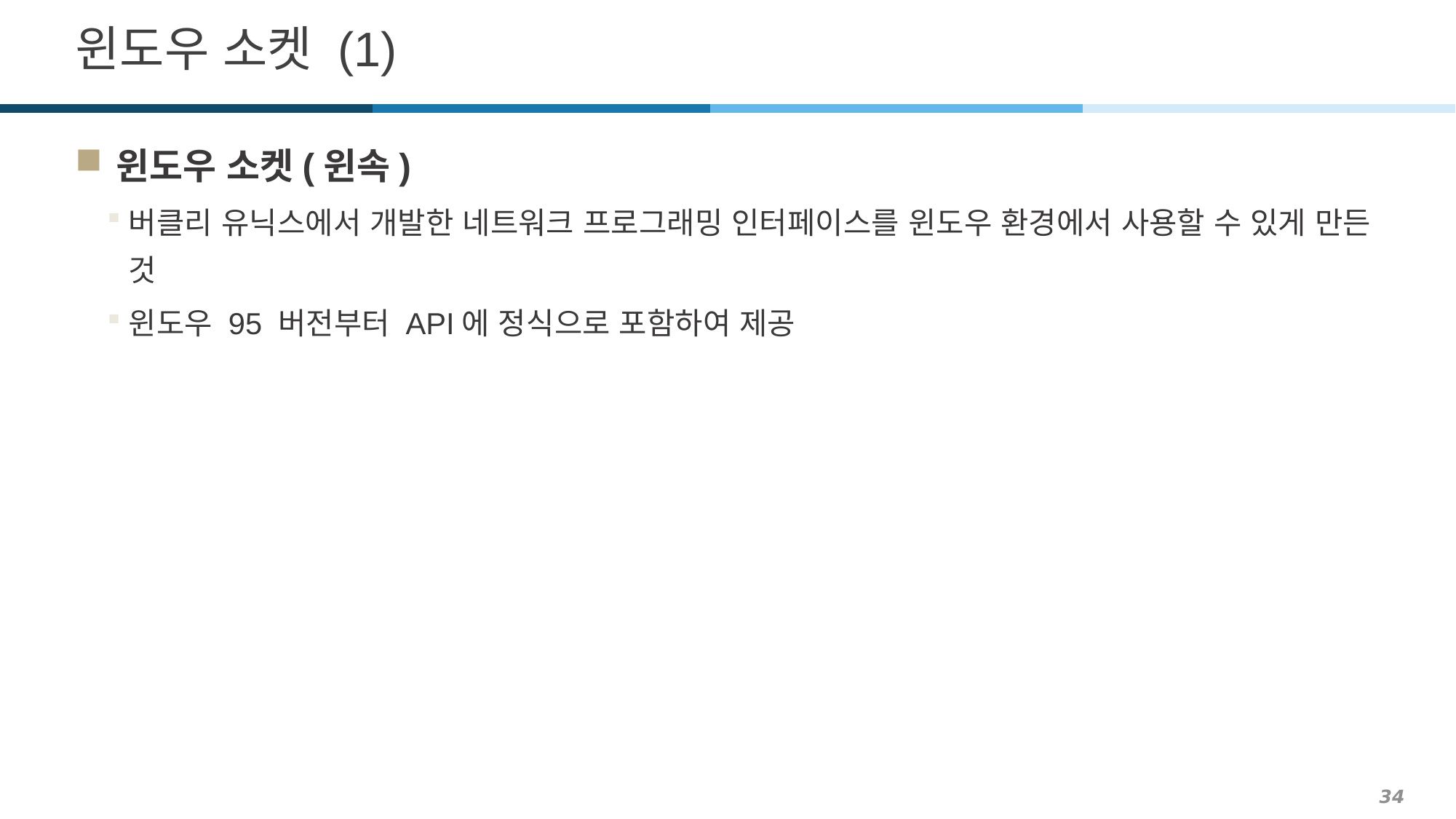

# 윈도우 소켓 (1)
윈도우 소켓(윈속)
버클리 유닉스에서 개발한 네트워크 프로그래밍 인터페이스를 윈도우 환경에서 사용할 수 있게 만든 것
윈도우 95 버전부터 API에 정식으로 포함하여 제공